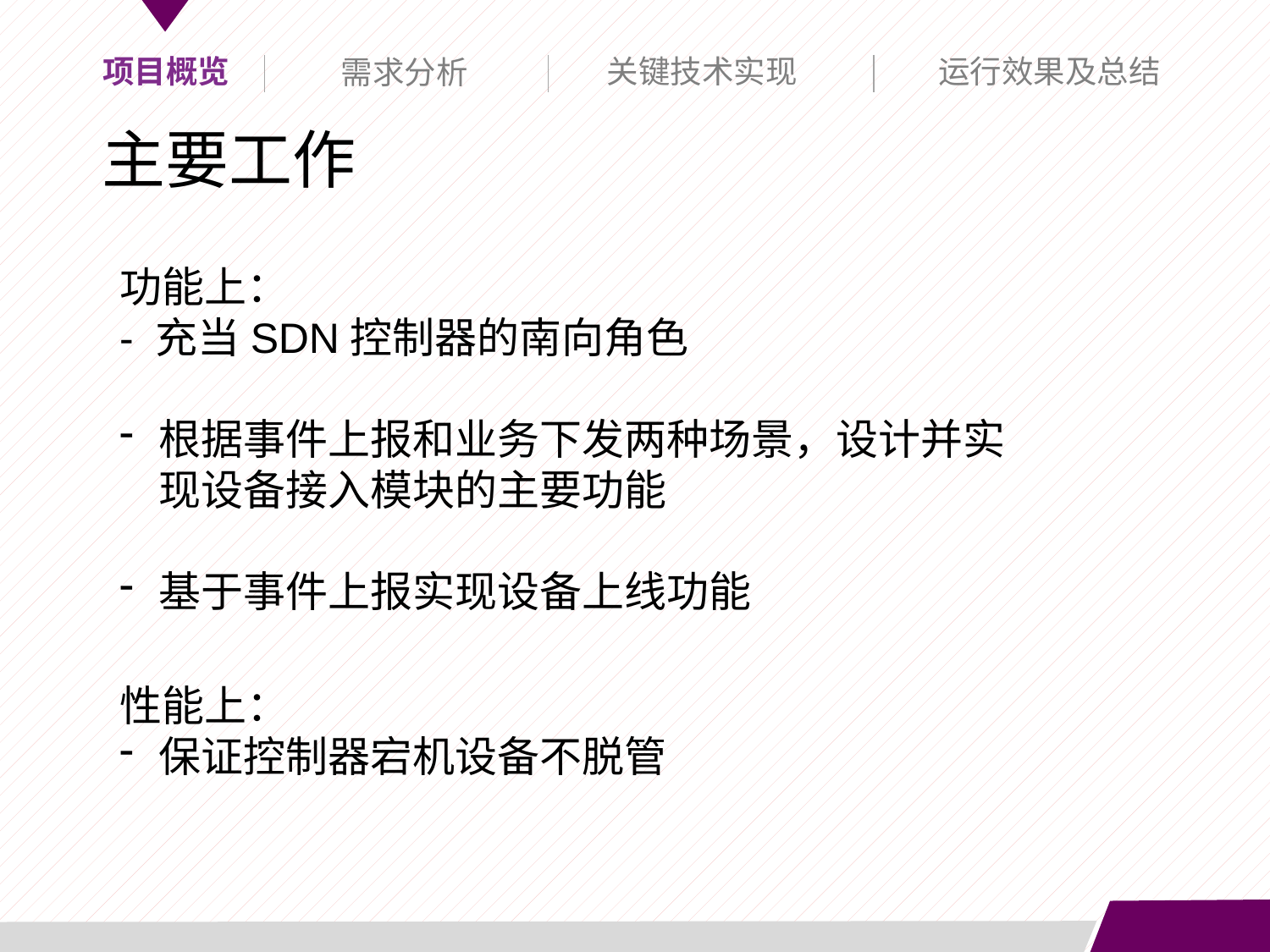

项目概览
关键技术实现
运行效果及总结
需求分析
主要工作
功能上：
- 充当SDN控制器的南向角色

根据事件上报和业务下发两种场景，设计并实现设备接入模块的主要功能

基于事件上报实现设备上线功能

性能上：
保证控制器宕机设备不脱管